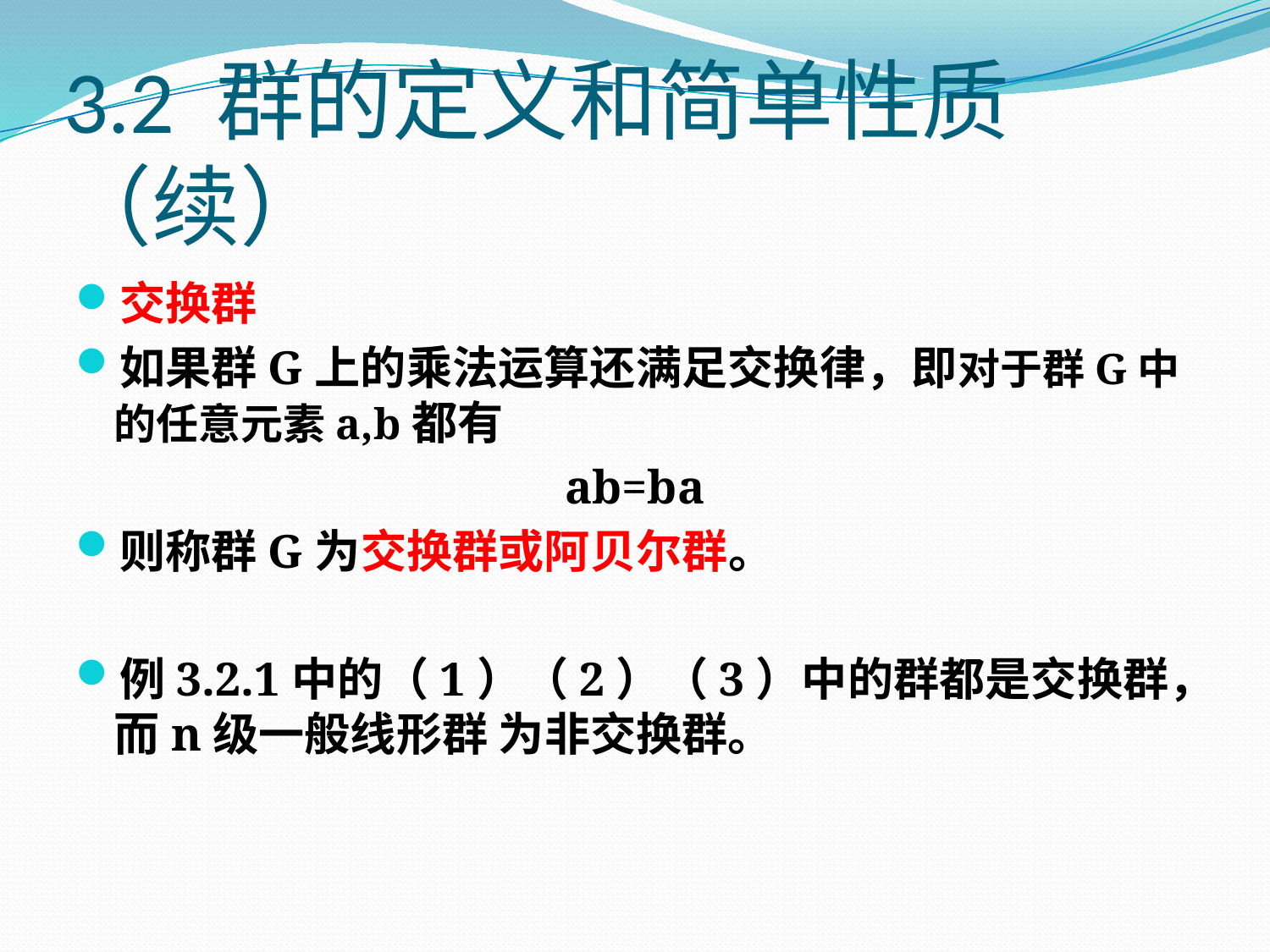

# 3.2 群的定义和简单性质（续）
交换群
如果群G上的乘法运算还满足交换律，即对于群G中的任意元素a,b都有
ab=ba
则称群G为交换群或阿贝尔群。

例3.2.1中的（1）（2）（3）中的群都是交换群，而n级一般线形群 为非交换群。